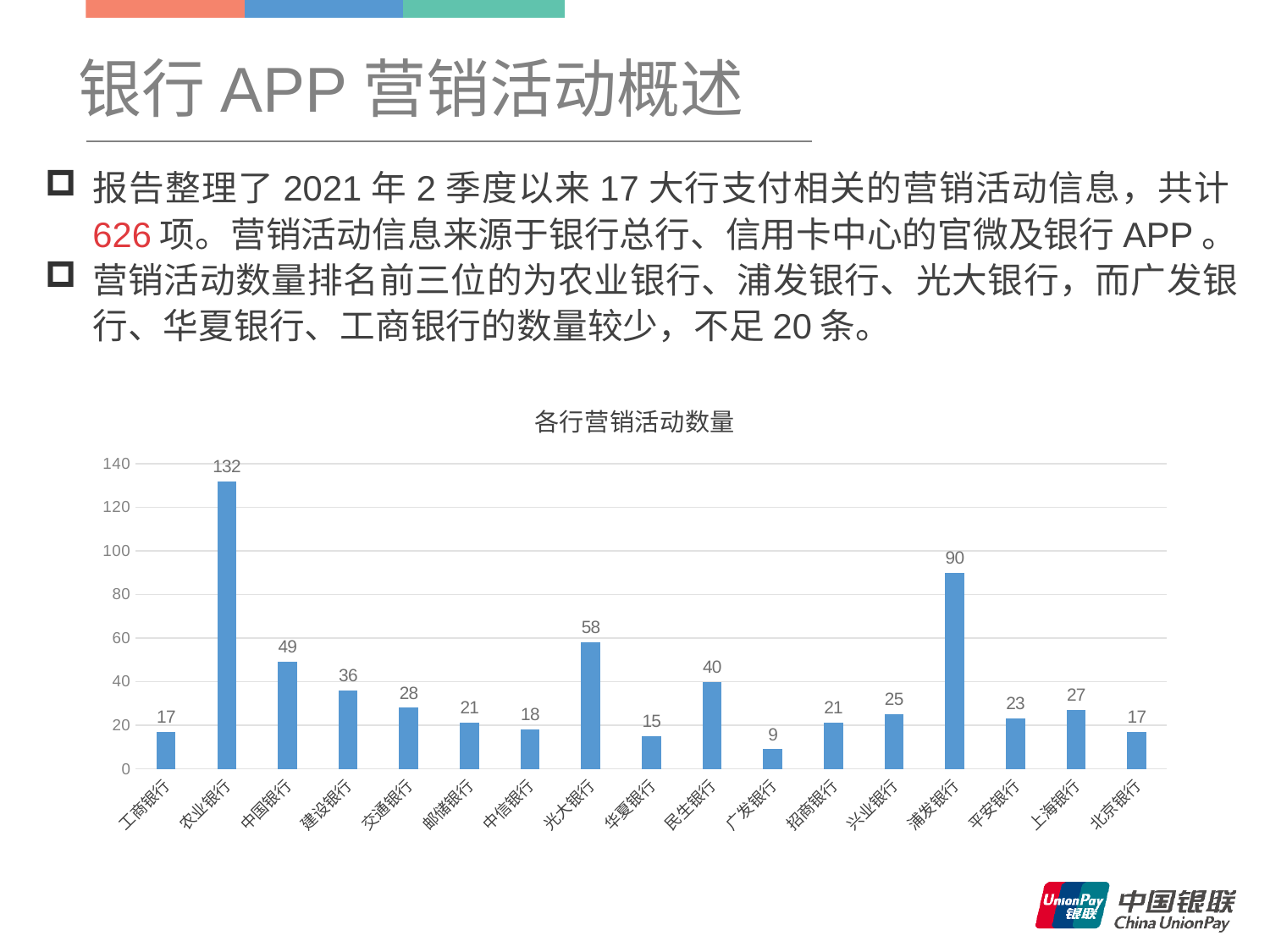

银行APP营销活动概述
报告整理了2021年2季度以来17大行支付相关的营销活动信息，共计626项。营销活动信息来源于银行总行、信用卡中心的官微及银行APP。
营销活动数量排名前三位的为农业银行、浦发银行、光大银行，而广发银行、华夏银行、工商银行的数量较少，不足20条。

### Chart: 各行营销活动数量

| Category |  |
|---|---|
| 工商银行 | 17.0 |
| 农业银行 | 132.0 |
| 中国银行 | 49.0 |
| 建设银行 | 36.0 |
| 交通银行 | 28.0 |
| 邮储银行 | 21.0 |
| 中信银行 | 18.0 |
| 光大银行 | 58.0 |
| 华夏银行 | 15.0 |
| 民生银行 | 40.0 |
| 广发银行 | 9.0 |
| 招商银行 | 21.0 |
| 兴业银行 | 25.0 |
| 浦发银行 | 90.0 |
| 平安银行 | 23.0 |
| 上海银行 | 27.0 |
| 北京银行 | 17.0 |